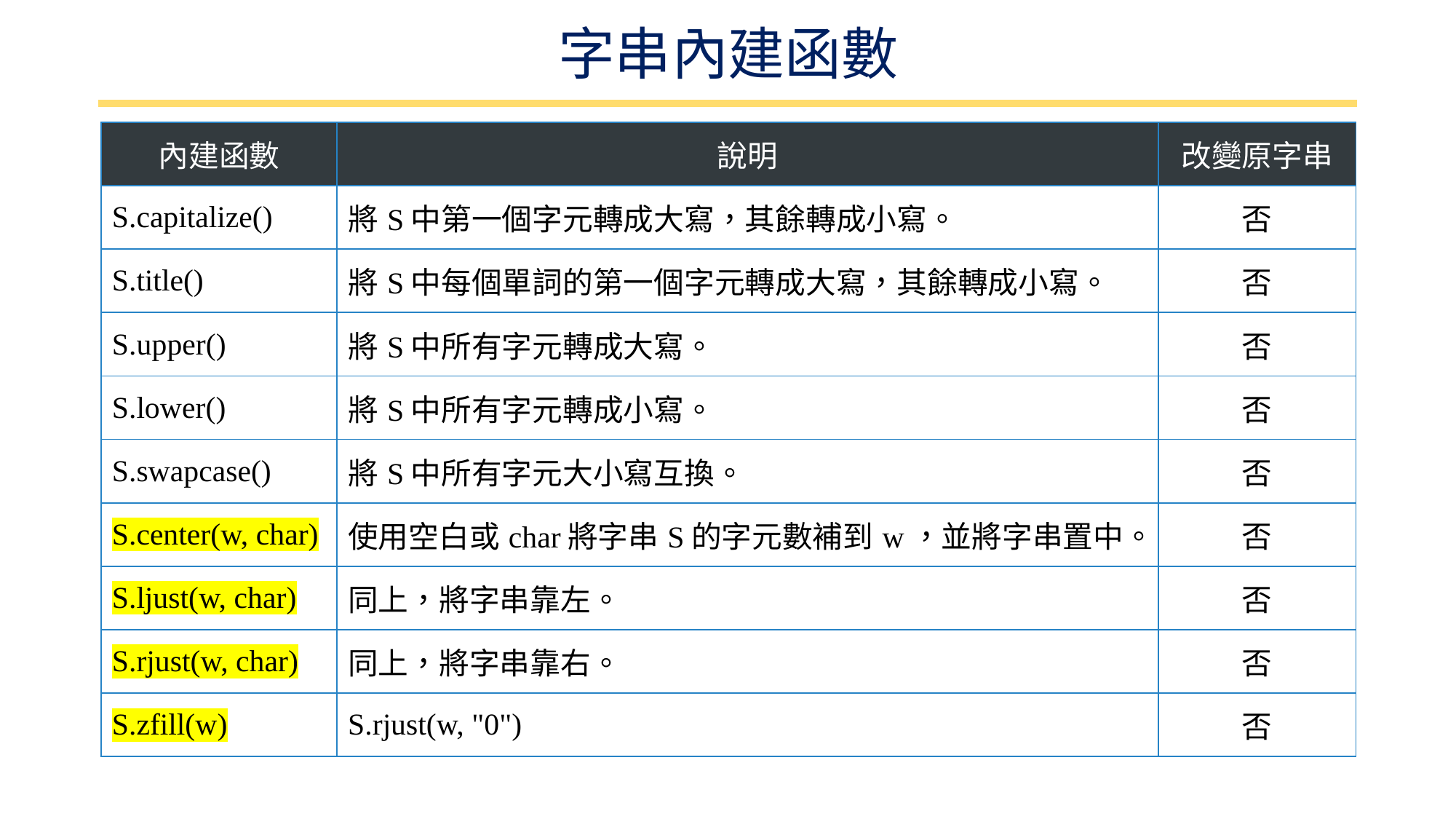

# 字串內建函數
| 內建函數 | 說明 | 改變原字串 |
| --- | --- | --- |
| S.capitalize() | 將S中第一個字元轉成大寫，其餘轉成小寫。 | 否 |
| S.title() | 將S中每個單詞的第一個字元轉成大寫，其餘轉成小寫。 | 否 |
| S.upper() | 將S中所有字元轉成大寫。 | 否 |
| S.lower() | 將S中所有字元轉成小寫。 | 否 |
| S.swapcase() | 將S中所有字元大小寫互換。 | 否 |
| S.center(w, char) | 使用空白或char將字串S的字元數補到w，並將字串置中。 | 否 |
| S.ljust(w, char) | 同上，將字串靠左。 | 否 |
| S.rjust(w, char) | 同上，將字串靠右。 | 否 |
| S.zfill(w) | S.rjust(w, "0") | 否 |